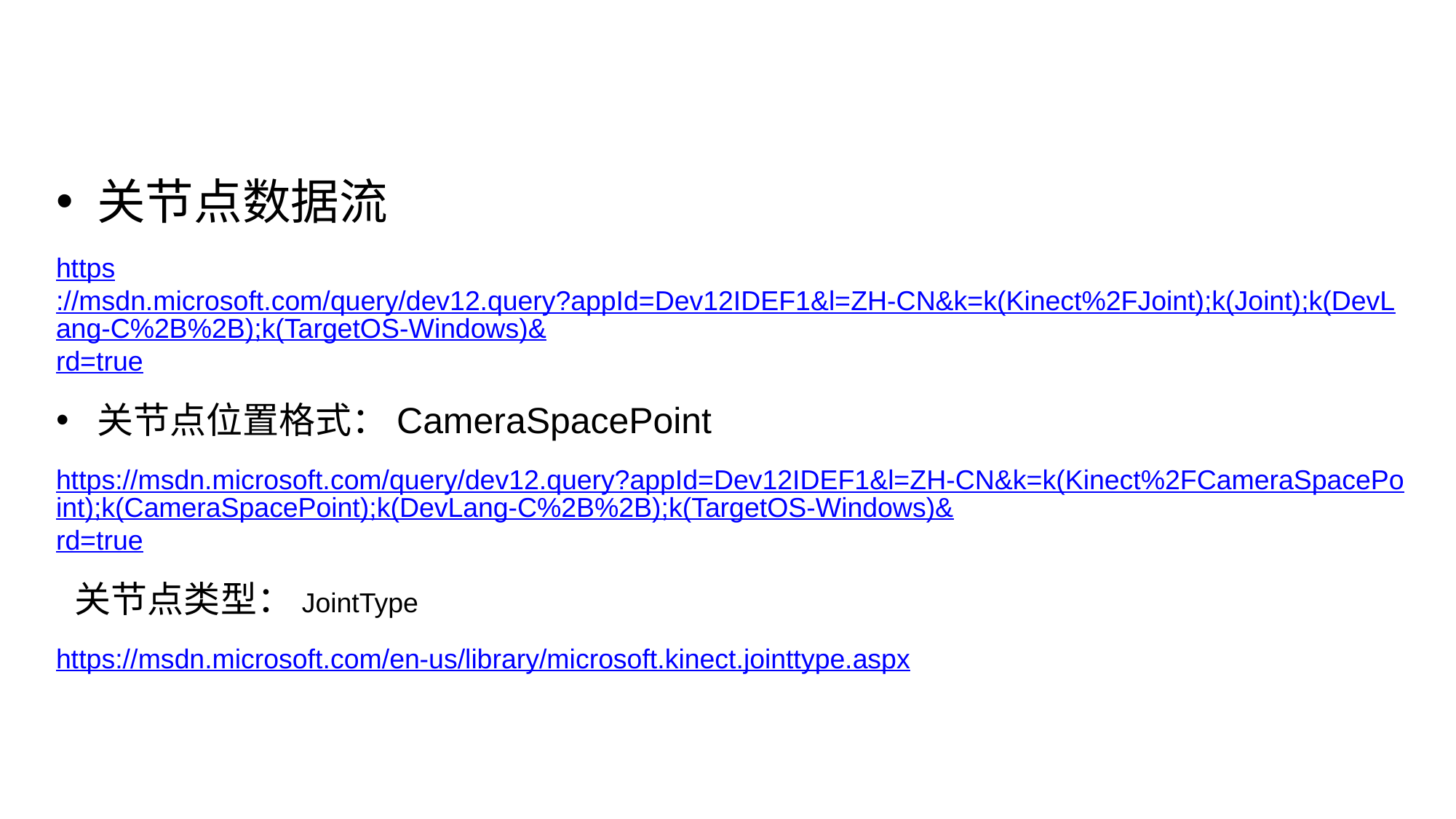

#
关节点数据流
https://msdn.microsoft.com/query/dev12.query?appId=Dev12IDEF1&l=ZH-CN&k=k(Kinect%2FJoint);k(Joint);k(DevLang-C%2B%2B);k(TargetOS-Windows)&rd=true
关节点位置格式：CameraSpacePoint
https://msdn.microsoft.com/query/dev12.query?appId=Dev12IDEF1&l=ZH-CN&k=k(Kinect%2FCameraSpacePoint);k(CameraSpacePoint);k(DevLang-C%2B%2B);k(TargetOS-Windows)&rd=true
 关节点类型：JointType
https://msdn.microsoft.com/en-us/library/microsoft.kinect.jointtype.aspx